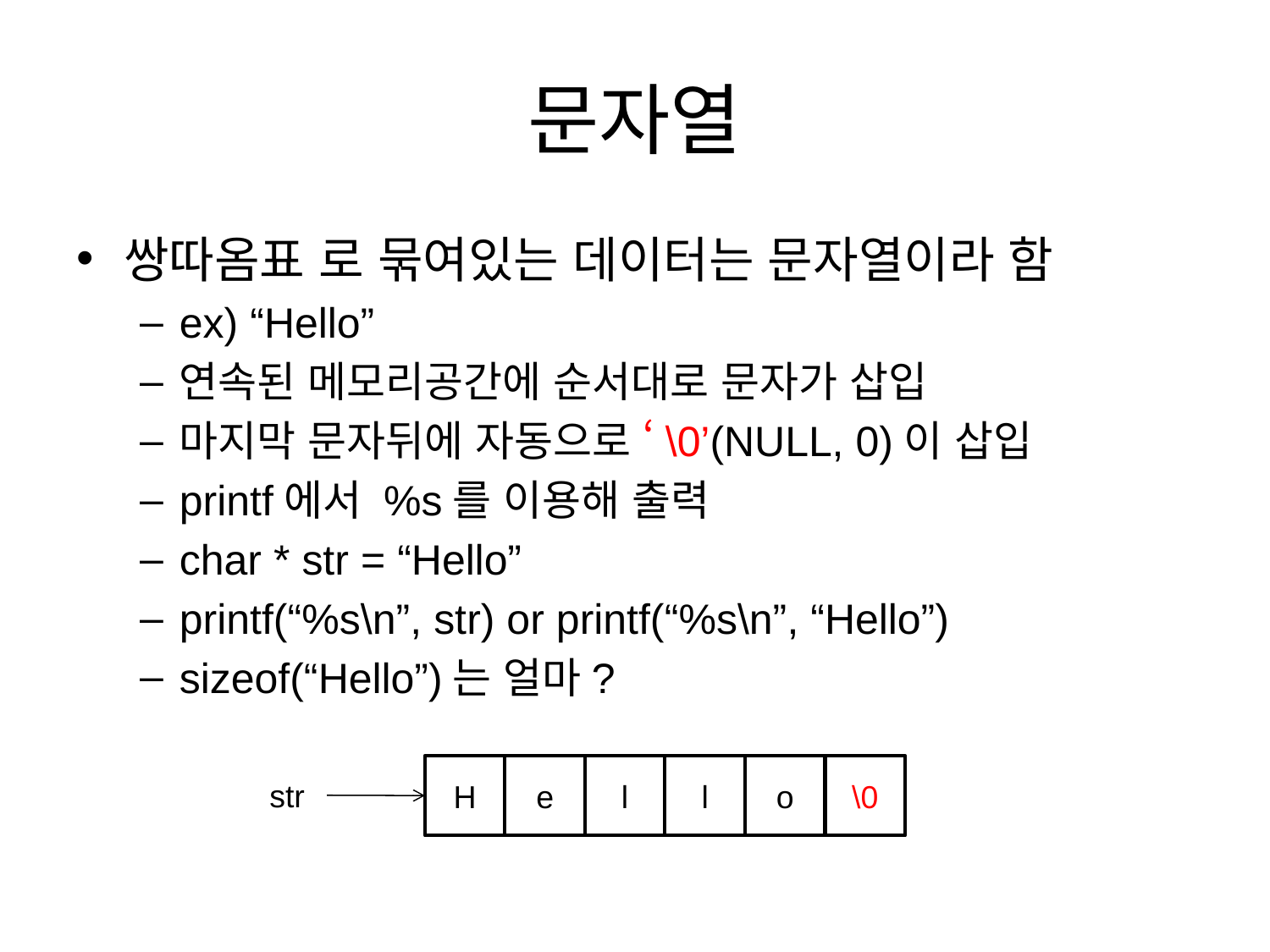

# 문자열
쌍따옴표 로 묶여있는 데이터는 문자열이라 함
ex) “Hello”
연속된 메모리공간에 순서대로 문자가 삽입
마지막 문자뒤에 자동으로 ‘\0’(NULL, 0)이 삽입
printf에서 %s를 이용해 출력
char * str = “Hello”
printf(“%s\n”, str) or printf(“%s\n”, “Hello”)
sizeof(“Hello”)는 얼마?
H
e
l
l
o
\0
str